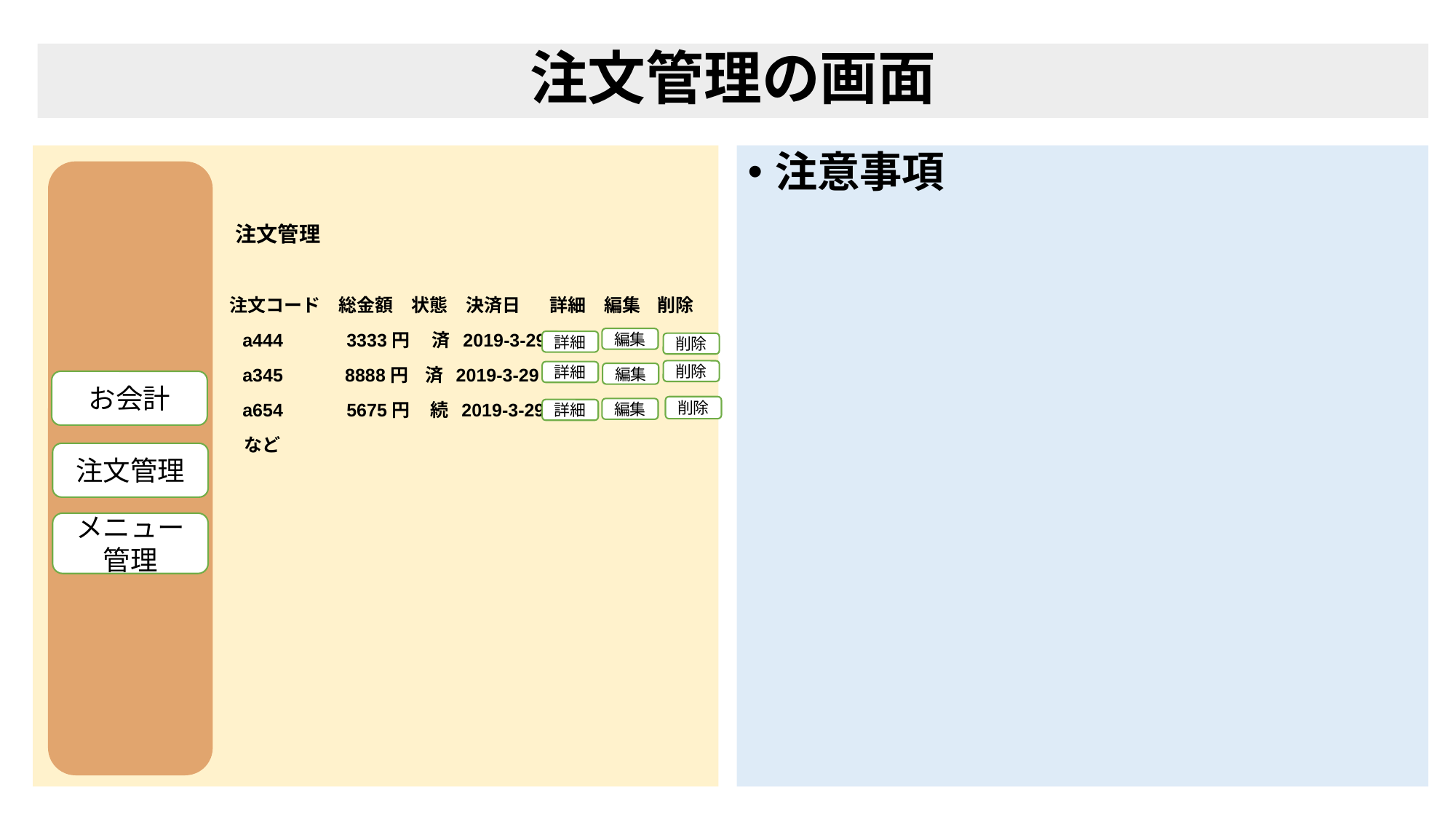

# 注文管理の画面

　　　　　　　　　注文管理

　　　　　　　　 　　注文コード　総金額　状態　決済日       詳細　編集    削除
　　　　　　　　  　　 a444　　　3333円 　済  2019-3-29
　 　　　　　　　　　  a345　　    8888円    済  2019-3-29
　  　　　　　　　　　 a654　　　5675円     続  2019-3-29
　　　　　　　　　　　など

注意事項

編集
詳細
削除
削除
詳細
編集
お会計
削除
編集
詳細
注文管理
メニュー管理